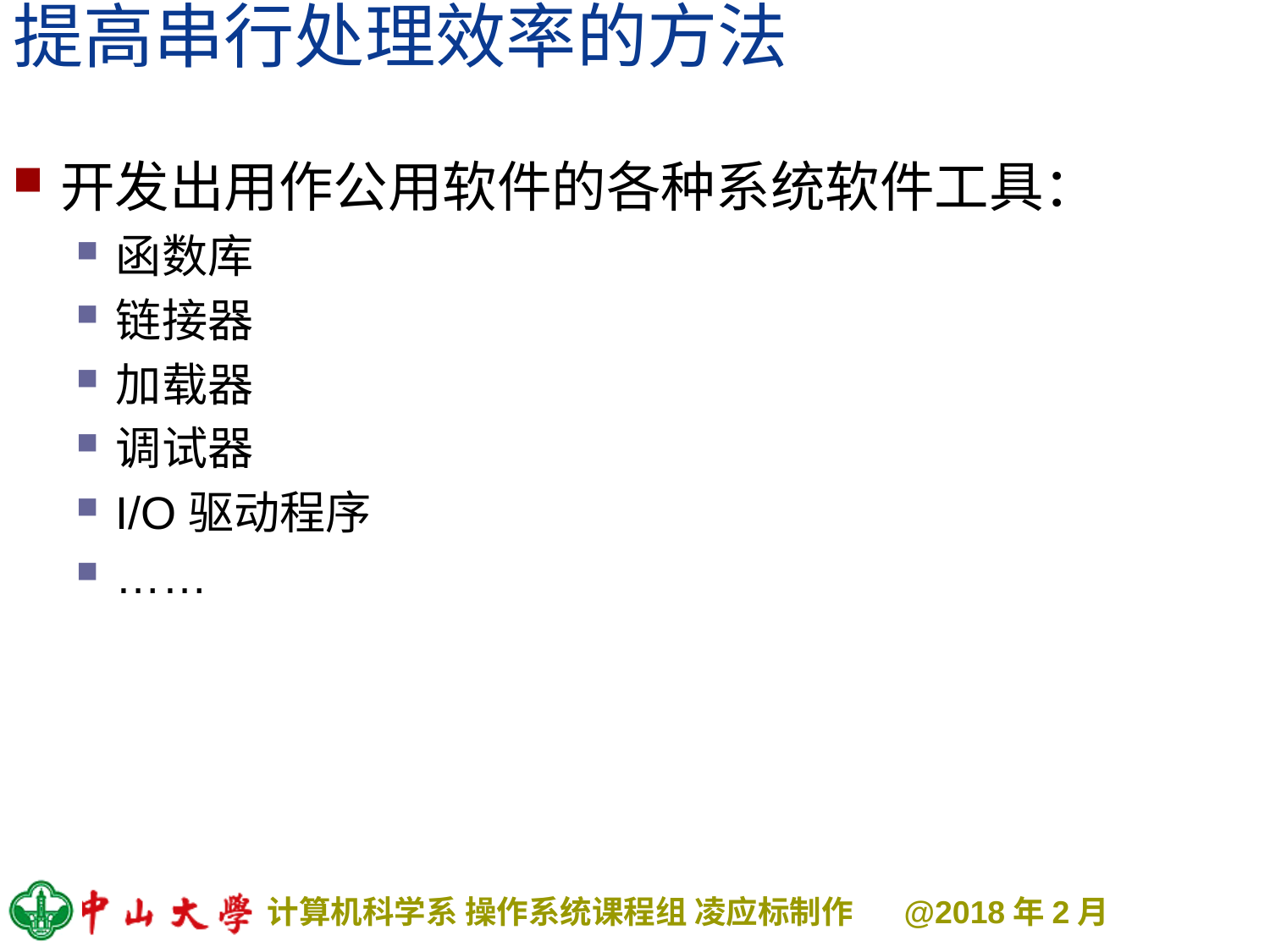

# 提高串行处理效率的方法
开发出用作公用软件的各种系统软件工具：
函数库
链接器
加载器
调试器
I/O驱动程序
……